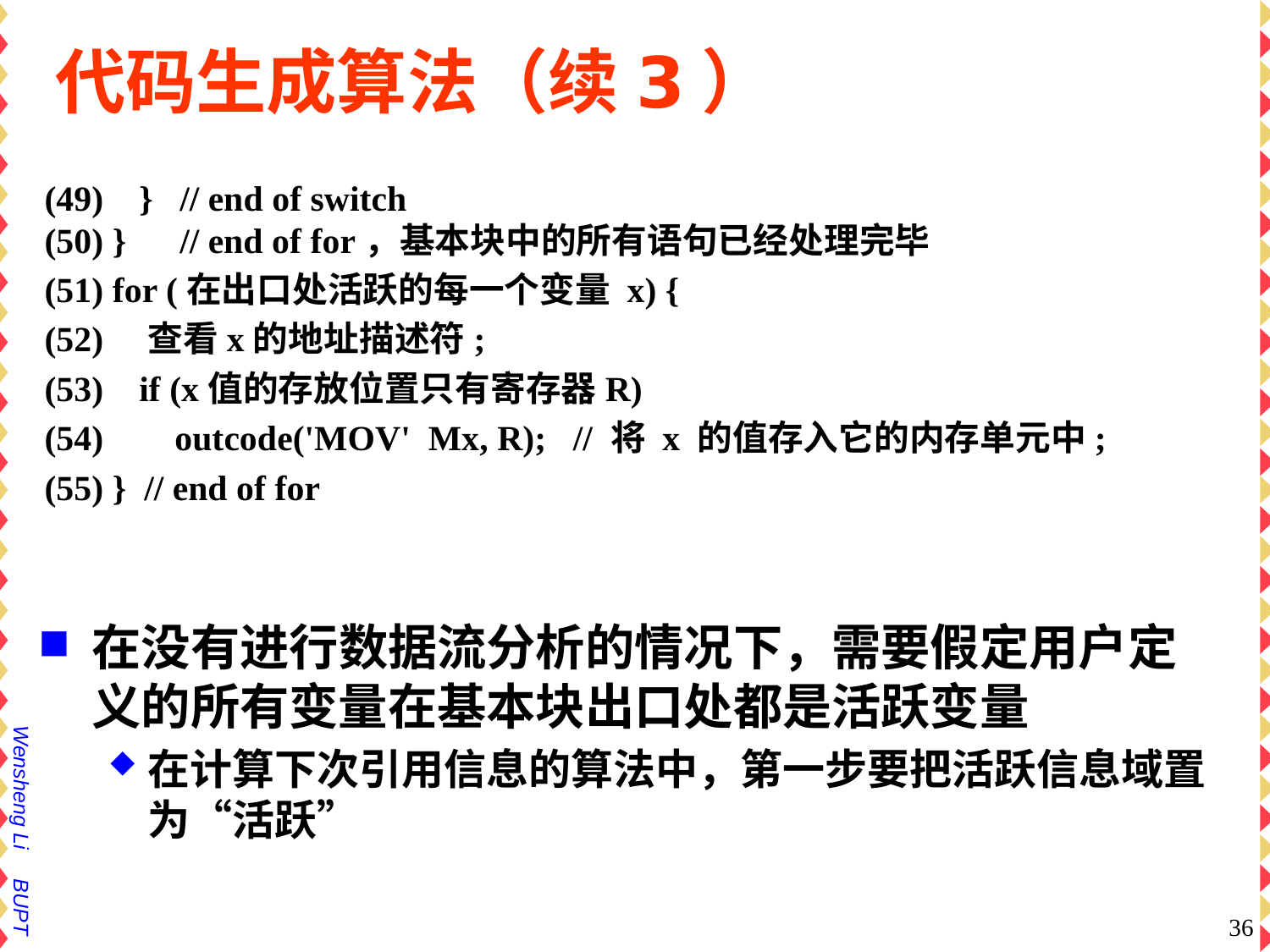

# 代码生成算法（续3）
(49)    }   // end of switch
(50) }      // end of for，基本块中的所有语句已经处理完毕
(51) for (在出口处活跃的每一个变量 x) {
(52)    查看x的地址描述符;
(53)    if (x值的存放位置只有寄存器R)
(54)        outcode('MOV'  Mx, R);   // 将 x 的值存入它的内存单元中;
(55) }  // end of for

在没有进行数据流分析的情况下，需要假定用户定义的所有变量在基本块出口处都是活跃变量
在计算下次引用信息的算法中，第一步要把活跃信息域置为“活跃”

36